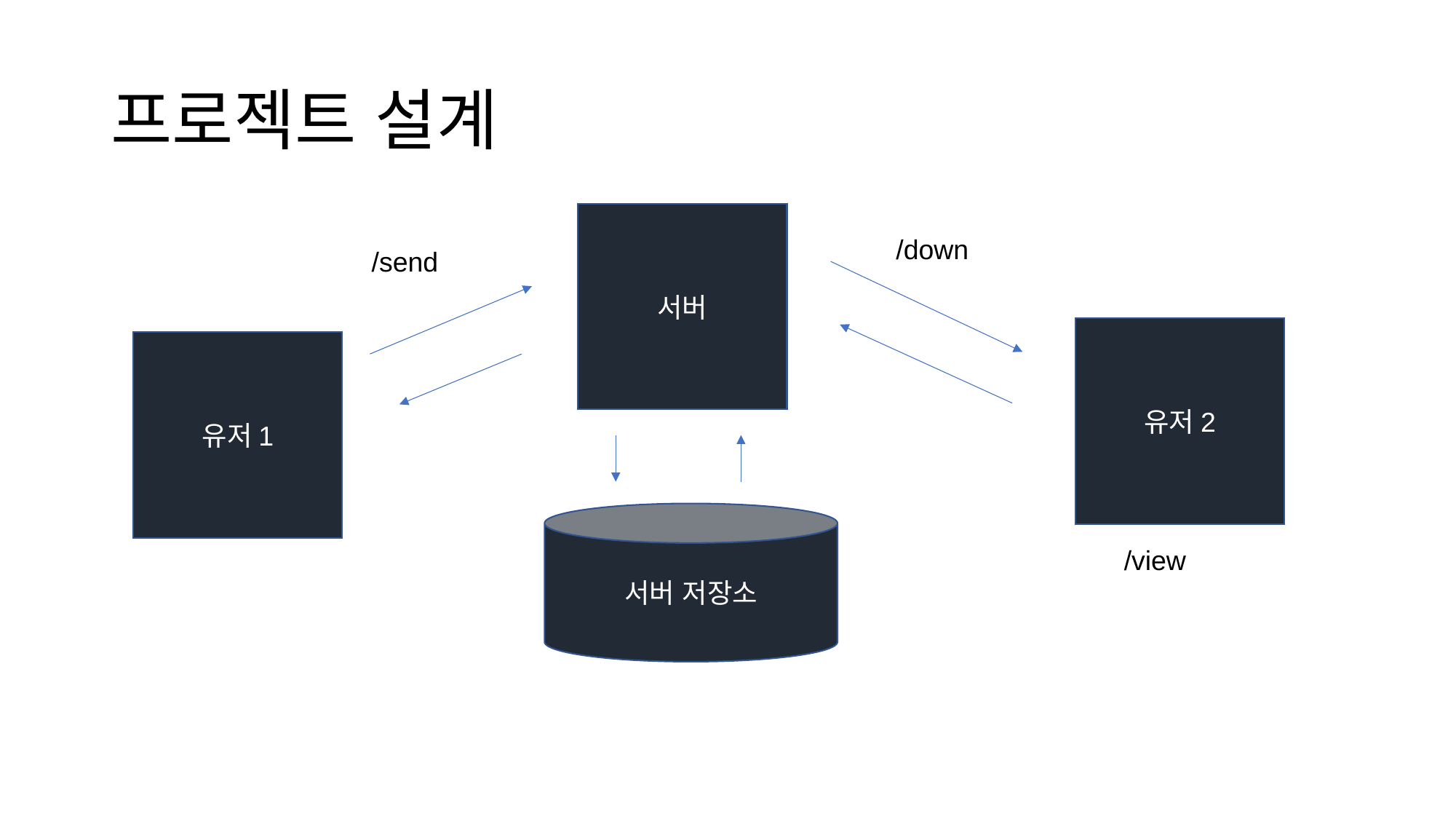

# 프로젝트 설계
서버
/down
/send
유저2
유저1
서버 저장소
/view